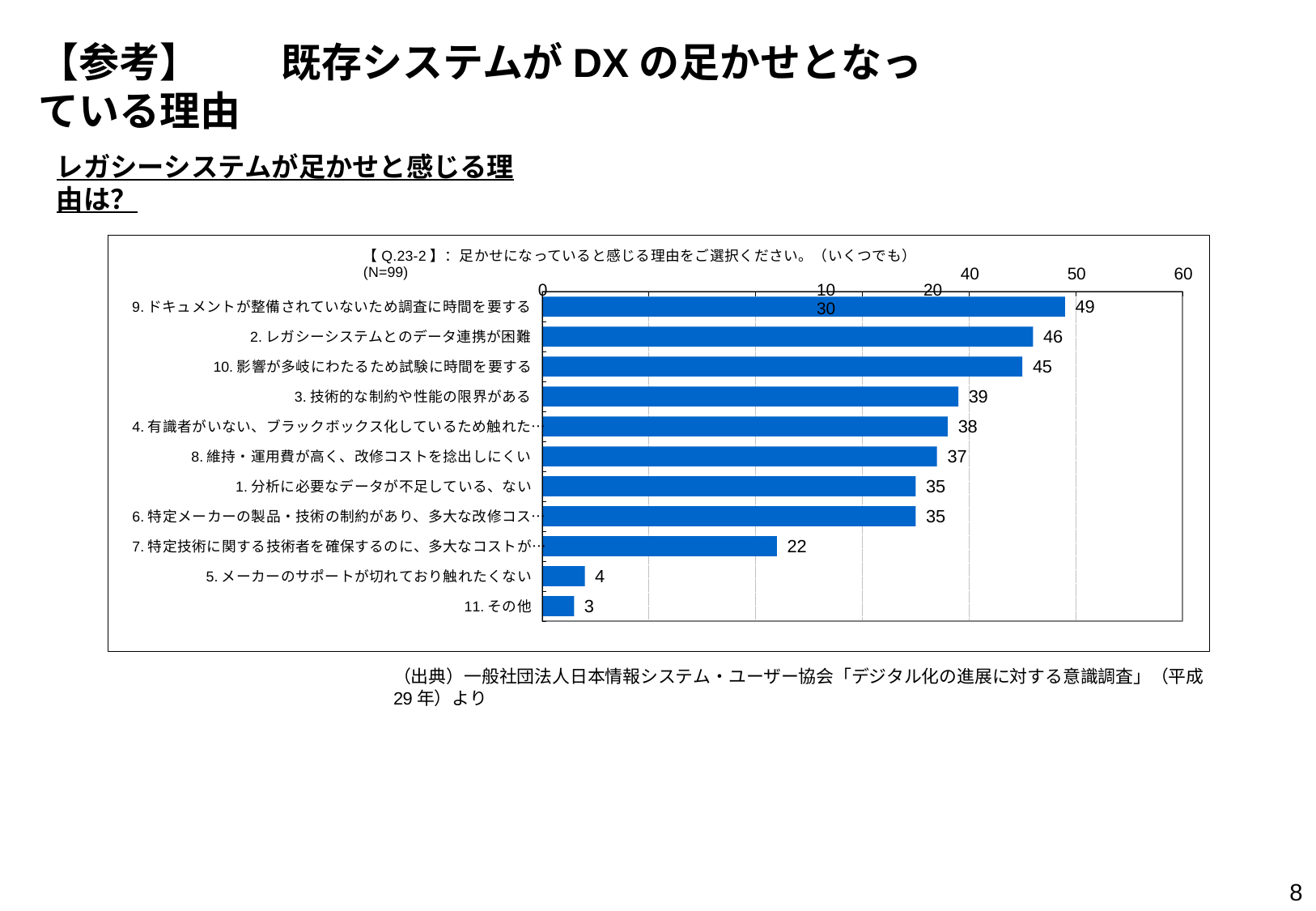

# 【参考】	既存システムがDXの足かせとなっている理由
レガシーシステムが足かせと感じる理由は？

【Q.23-2】：足かせになっていると感じる理由をご選択ください。（いくつでも）(N=99)
0	10	20	30
40
50
60

49
9.ドキュメントが整備されていないため調査に時間を要する
46
2.レガシーシステムとのデータ連携が困難
45
10.影響が多岐にわたるため試験に時間を要する
39
3.技術的な制約や性能の限界がある
38
4.有識者がいない、ブラックボックス化しているため触れた…
37
8.維持・運用費が高く、改修コストを捻出しにくい
35
1.分析に必要なデータが不足している、ない
35
6.特定メーカーの製品・技術の制約があり、多大な改修コス…
22
7.特定技術に関する技術者を確保するのに、多大なコストが…
4
5.メーカーのサポートが切れており触れたくない
3
11.その他
（出典）一般社団法人日本情報システム・ユーザー協会「デジタル化の進展に対する意識調査」（平成29年）より
8